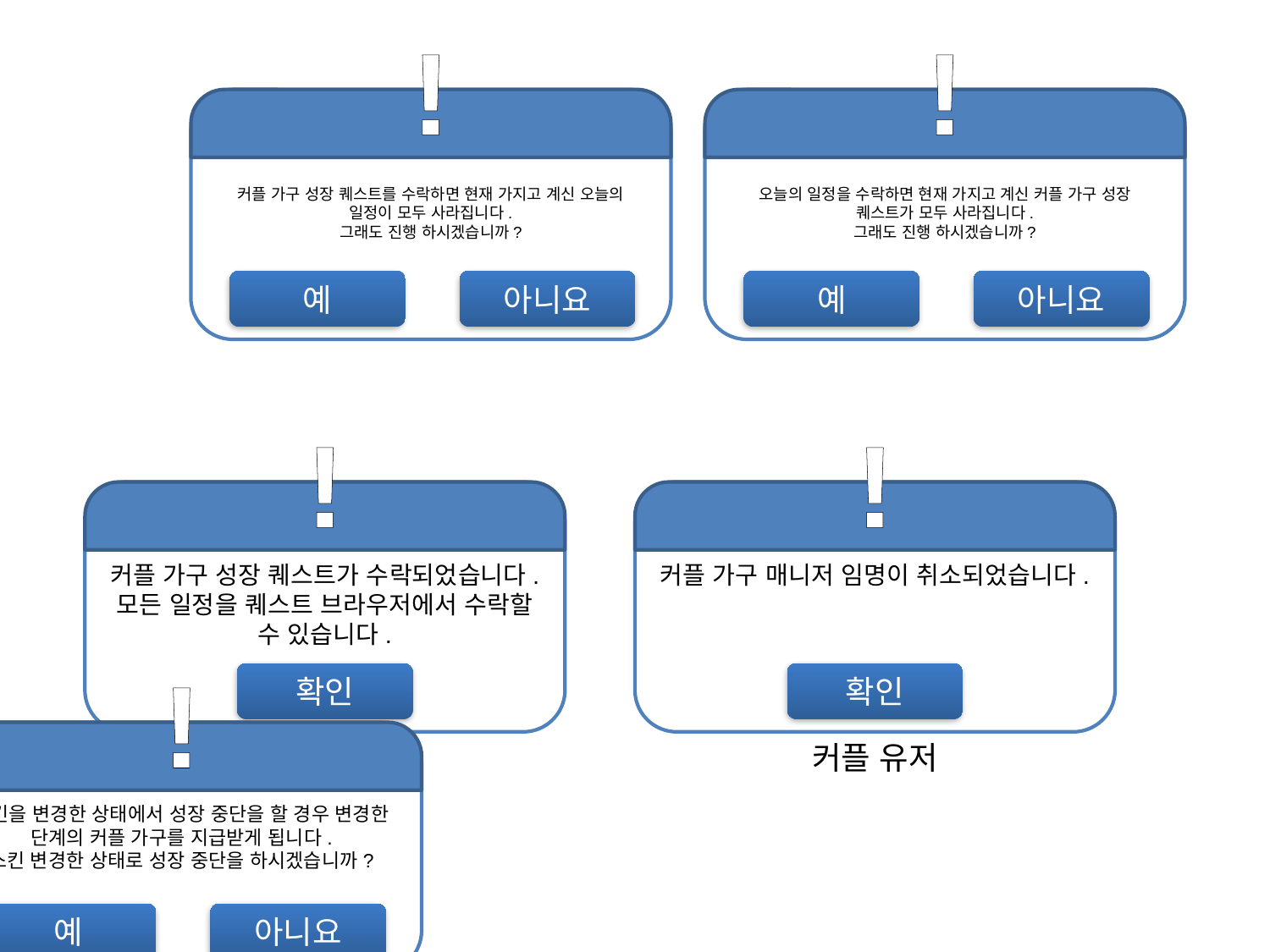

!

커플 가구 성장 퀘스트를 수락하면 현재 가지고 계신 오늘의 일정이 모두 사라집니다.
그래도 진행 하시겠습니까?
예

아니요
!

오늘의 일정을 수락하면 현재 가지고 계신 커플 가구 성장 퀘스트가 모두 사라집니다.
그래도 진행 하시겠습니까?
예

아니요
!

커플 가구 성장 퀘스트가 수락되었습니다. 모든 일정을 퀘스트 브라우저에서 수락할 수 있습니다.
확인

!

커플 가구 매니저 임명이 취소되었습니다.
확인

!

스킨을 변경한 상태에서 성장 중단을 할 경우 변경한 단계의 커플 가구를 지급받게 됩니다.
스킨 변경한 상태로 성장 중단을 하시겠습니까?
예

아니요
커플 유저
주인 유저